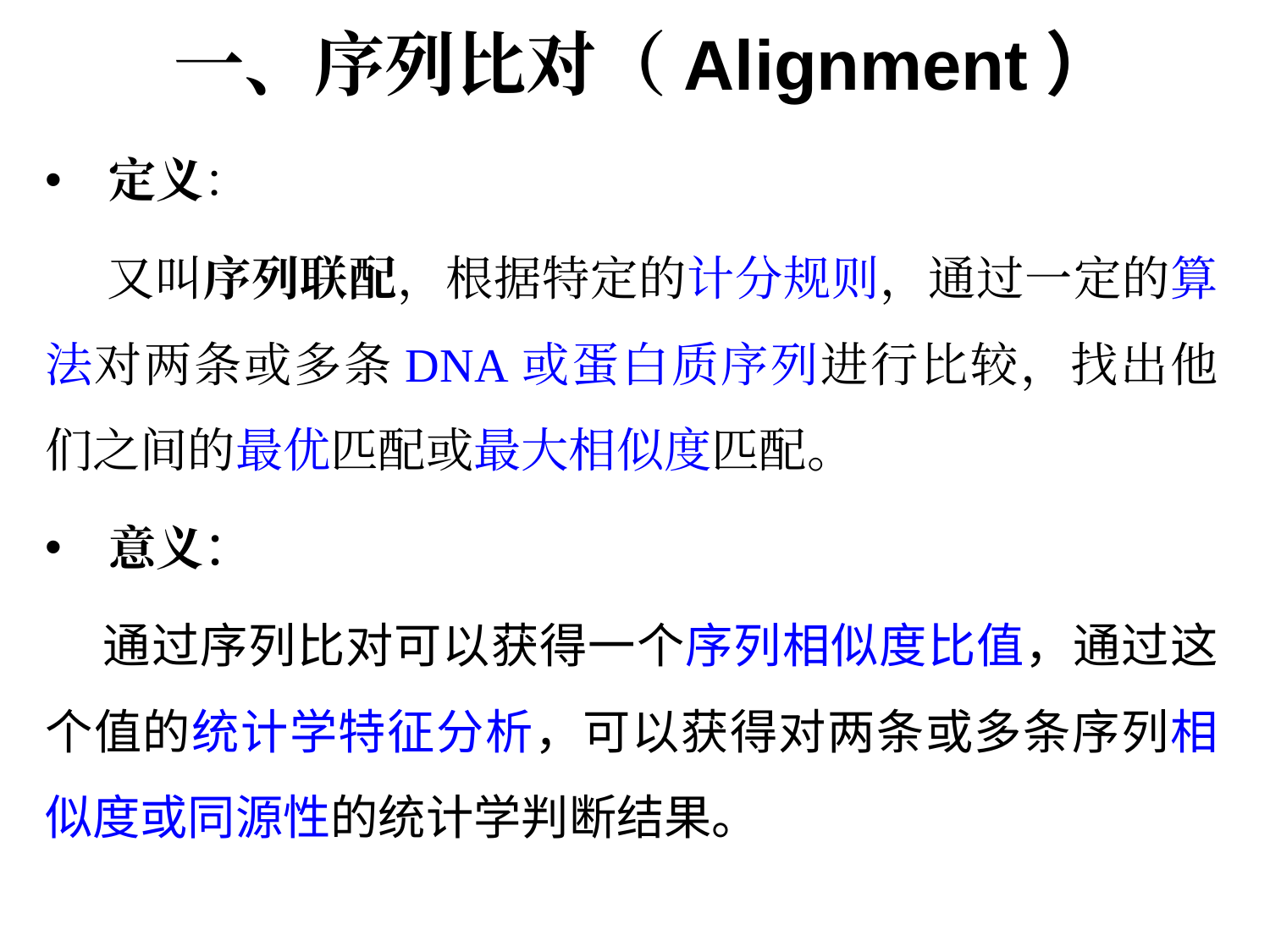

# 一、序列比对（Alignment）
定义：
    又叫序列联配，根据特定的计分规则，通过一定的算法对两条或多条DNA或蛋白质序列进行比较，找出他们之间的最优匹配或最大相似度匹配。
意义：
    通过序列比对可以获得一个序列相似度比值，通过这个值的统计学特征分析，可以获得对两条或多条序列相似度或同源性的统计学判断结果。